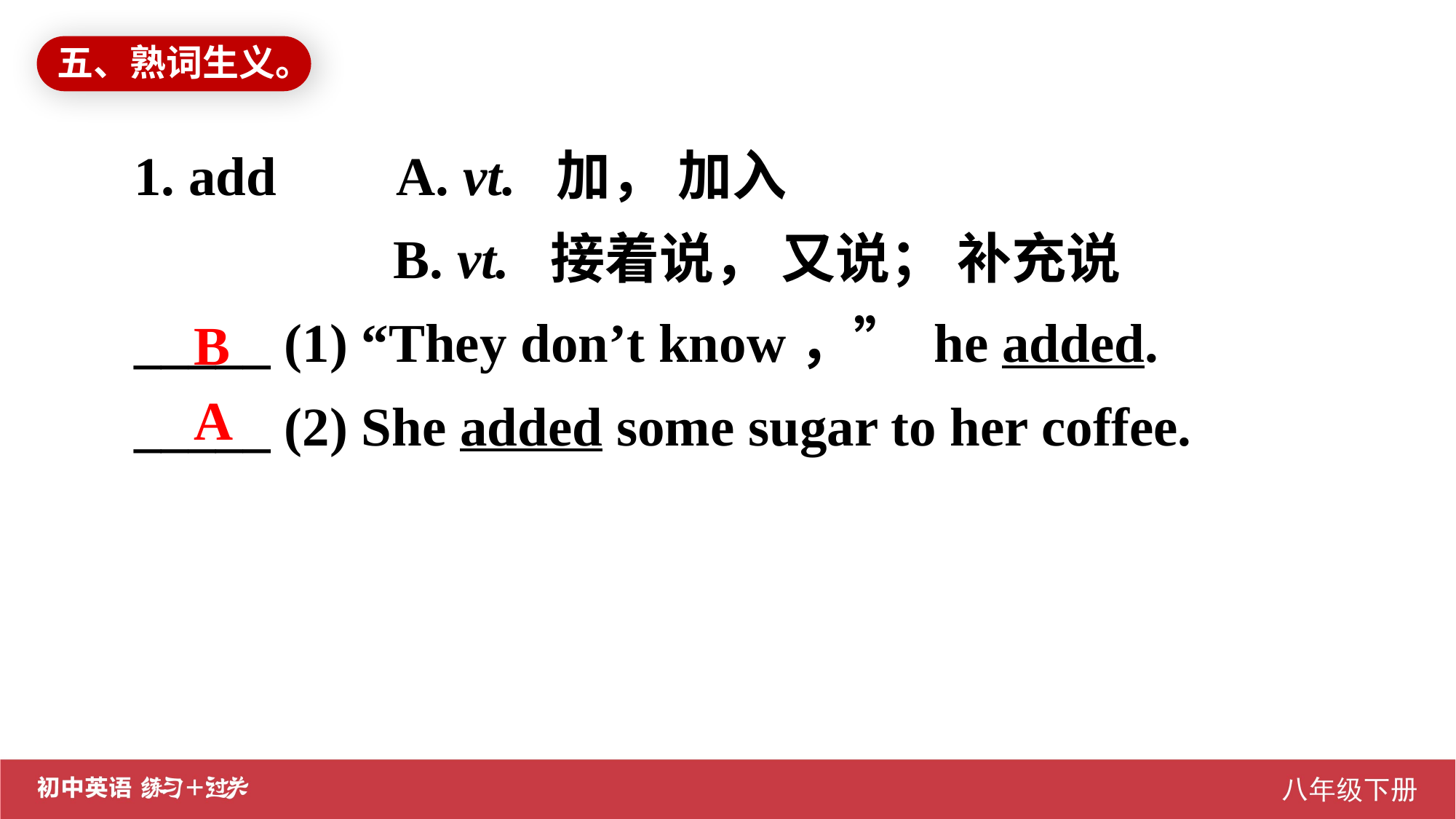

五、熟词生义。

1. add         A. vt.  加， 加入
                   B. vt.  接着说， 又说； 补充说
_____ (1) “They don’t know，” he added.
_____ (2) She added some sugar to her coffee.

B
A